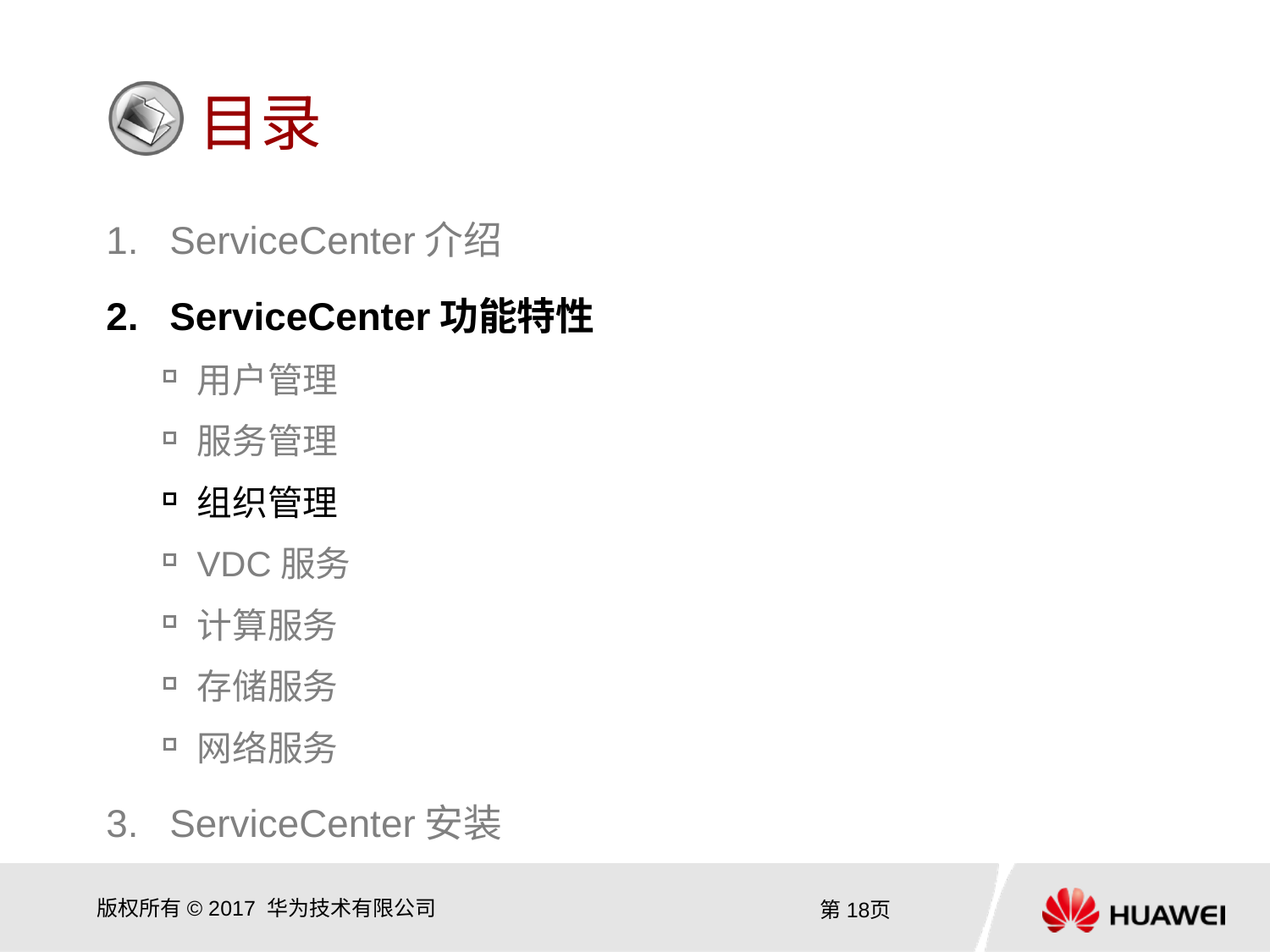

ServiceCenter介绍
ServiceCenter功能特性
用户管理
服务管理
组织管理
VDC服务
计算服务
存储服务
网络服务
ServiceCenter安装